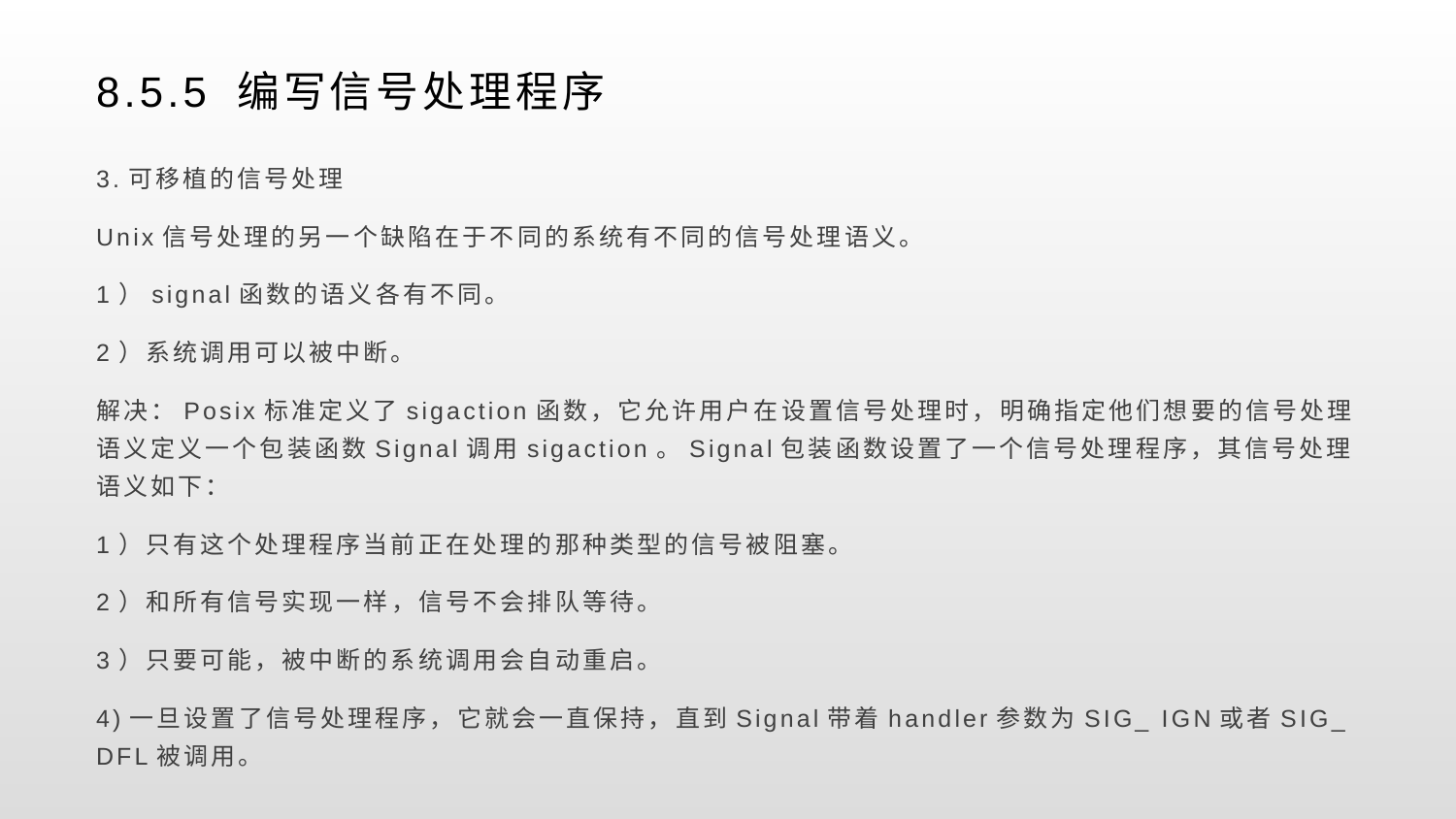

# 8.5.5 编写信号处理程序
3.可移植的信号处理
Unix信号处理的另一个缺陷在于不同的系统有不同的信号处理语义。
1）signal函数的语义各有不同。
2）系统调用可以被中断。
解决：Posix标准定义了sigaction函数，它允许用户在设置信号处理时，明确指定他们想要的信号处理语义定义一个包装函数Signal调用sigaction。Signal包装函数设置了一个信号处理程序，其信号处理语义如下：
1）只有这个处理程序当前正在处理的那种类型的信号被阻塞。
2）和所有信号实现一样，信号不会排队等待。
3）只要可能，被中断的系统调用会自动重启。
4)一旦设置了信号处理程序，它就会一直保持，直到Signal带着handler参数为SIG_ IGN或者SIG_ DFL被调用。